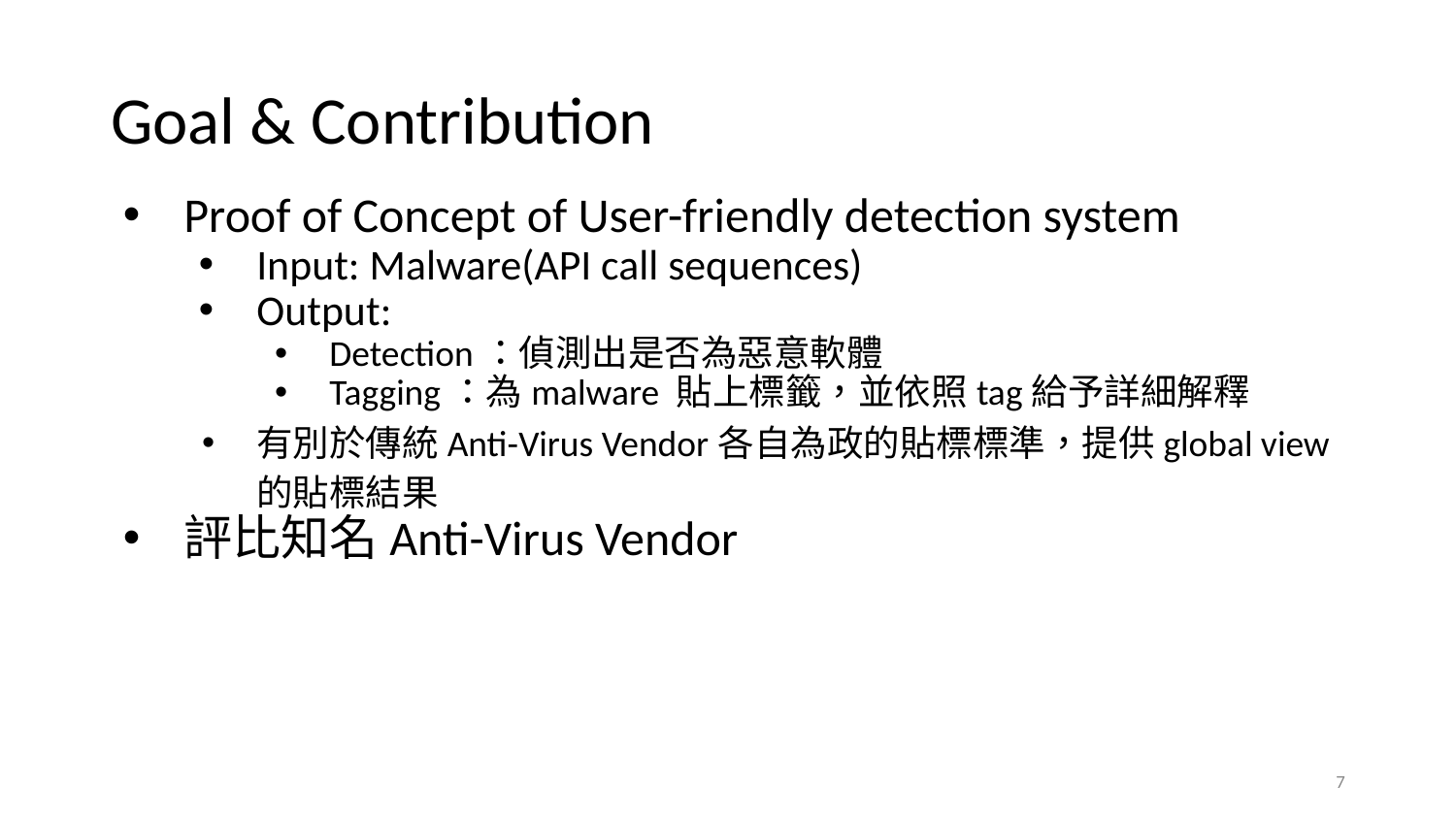

# Goal & Contribution
Proof of Concept of User-friendly detection system
Input: Malware(API call sequences)
Output:
Detection：偵測出是否為惡意軟體
Tagging：為malware 貼上標籤，並依照tag給予詳細解釋
有別於傳統Anti-Virus Vendor各自為政的貼標標準，提供global view的貼標結果
評比知名Anti-Virus Vendor
7